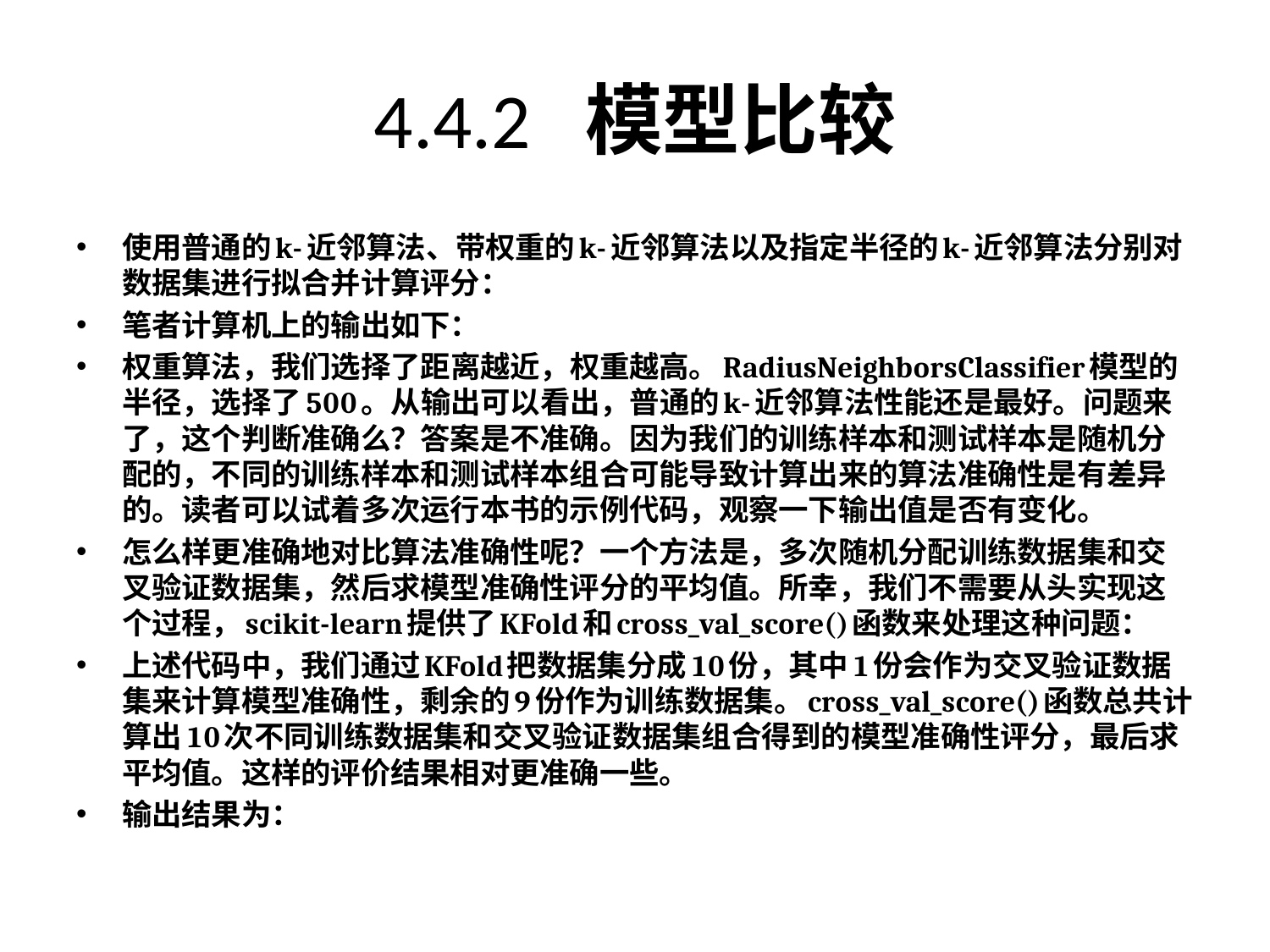

# 4.4.2  模型比较
使用普通的k-近邻算法、带权重的k-近邻算法以及指定半径的k-近邻算法分别对数据集进行拟合并计算评分：
笔者计算机上的输出如下：
权重算法，我们选择了距离越近，权重越高。RadiusNeighborsClassifier模型的半径，选择了500。从输出可以看出，普通的k-近邻算法性能还是最好。问题来了，这个判断准确么？答案是不准确。因为我们的训练样本和测试样本是随机分配的，不同的训练样本和测试样本组合可能导致计算出来的算法准确性是有差异的。读者可以试着多次运行本书的示例代码，观察一下输出值是否有变化。
怎么样更准确地对比算法准确性呢？一个方法是，多次随机分配训练数据集和交叉验证数据集，然后求模型准确性评分的平均值。所幸，我们不需要从头实现这个过程，scikit-learn提供了KFold和cross_val_score()函数来处理这种问题：
上述代码中，我们通过KFold把数据集分成10份，其中1份会作为交叉验证数据集来计算模型准确性，剩余的9份作为训练数据集。cross_val_score()函数总共计算出10次不同训练数据集和交叉验证数据集组合得到的模型准确性评分，最后求平均值。这样的评价结果相对更准确一些。
输出结果为：